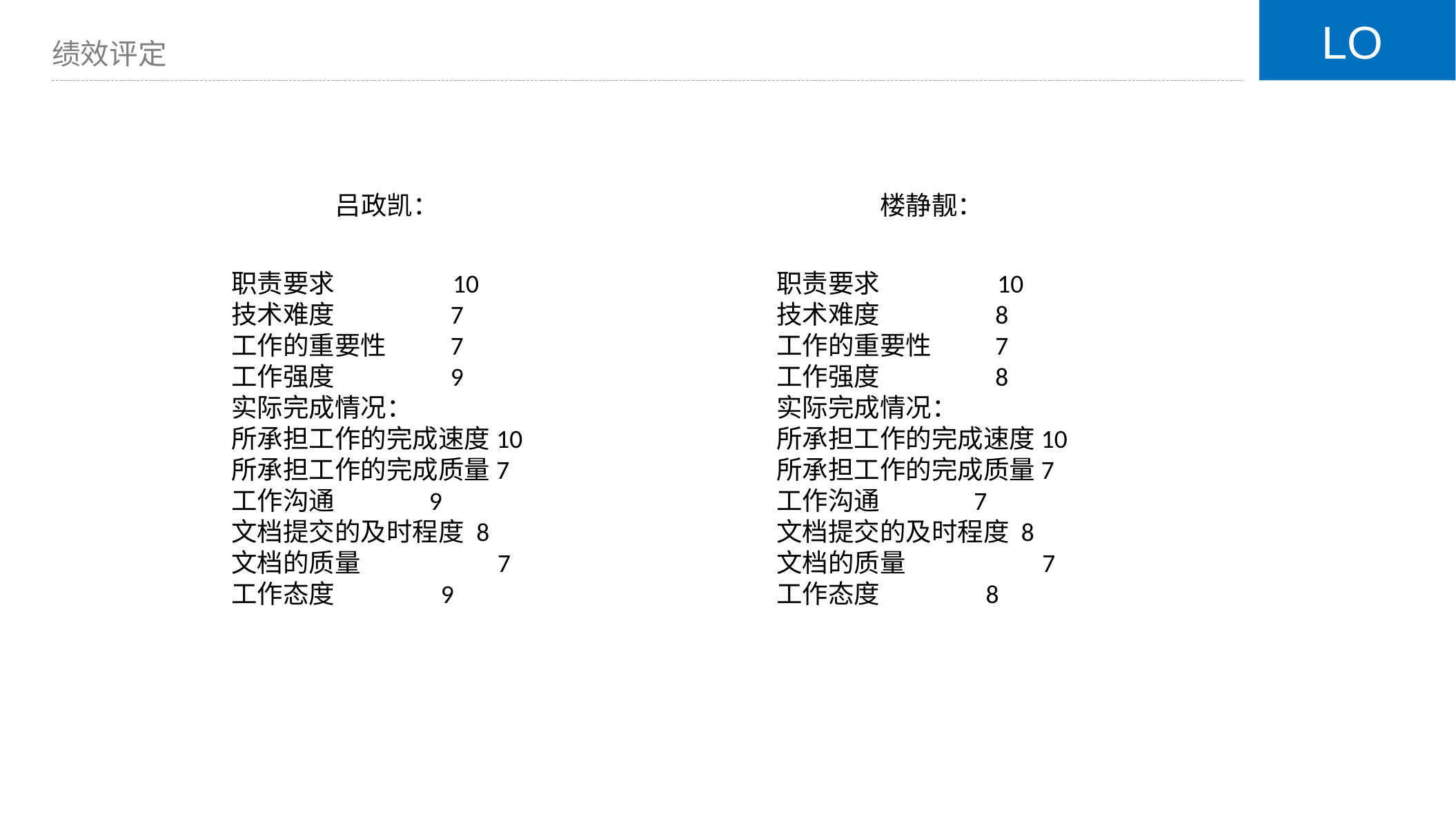

LOGO
绩效评定
吕政凯：
楼静靓：
职责要求                   10
技术难度	 7
工作的重要性	 7
工作强度	 9
实际完成情况：
所承担工作的完成速度10
所承担工作的完成质量7
工作沟通               9
文档提交的及时程度 8
文档的质量	         7
工作态度                 9
职责要求                   10
技术难度	 8
工作的重要性	 7
工作强度	 8
实际完成情况：
所承担工作的完成速度10
所承担工作的完成质量7
工作沟通               7
文档提交的及时程度 8
文档的质量	         7
工作态度                 8